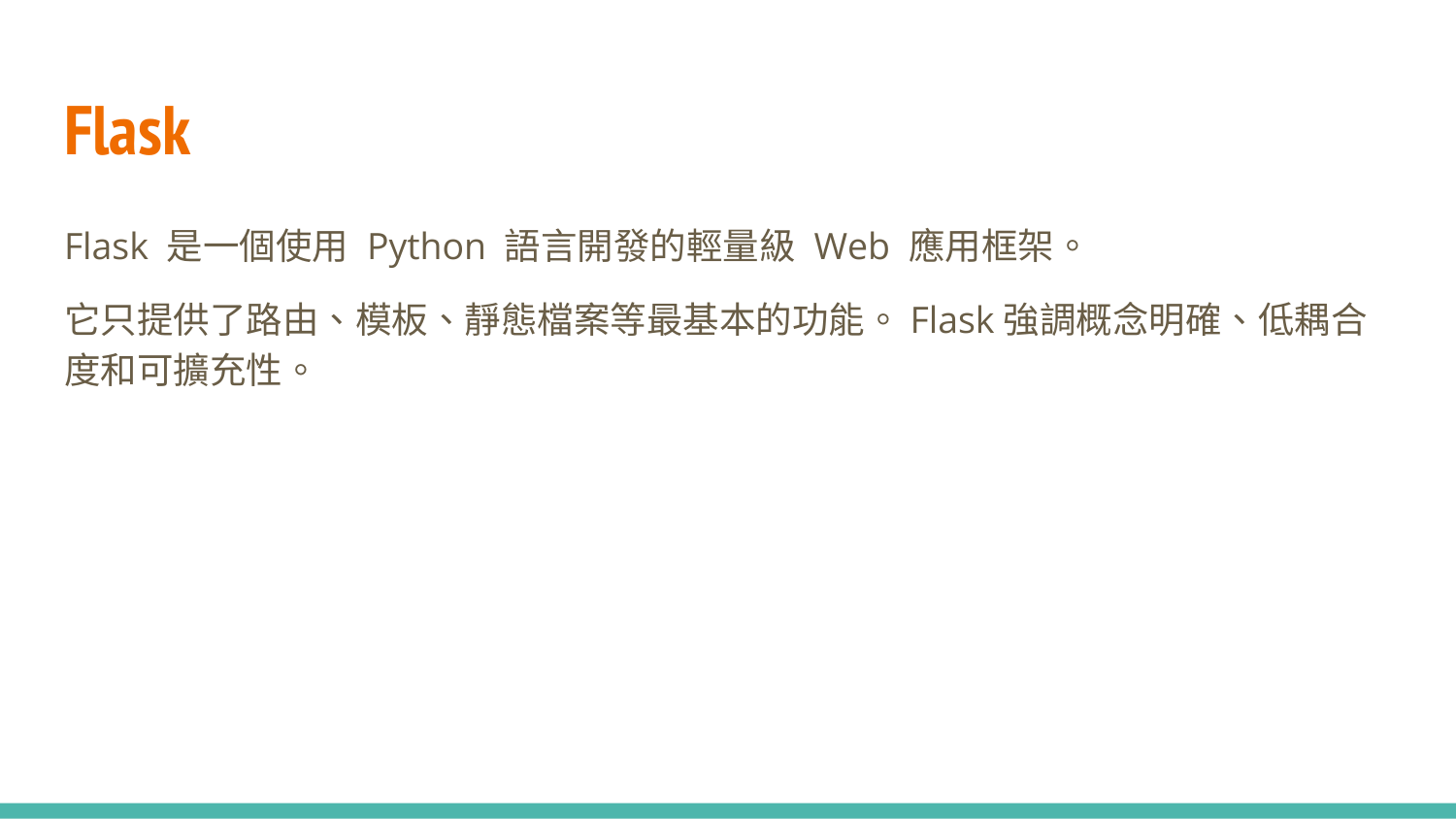

# Flask
Flask 是一個使用 Python 語言開發的輕量級 Web 應用框架。
它只提供了路由、模板、靜態檔案等最基本的功能。Flask強調概念明確、低耦合度和可擴充性。